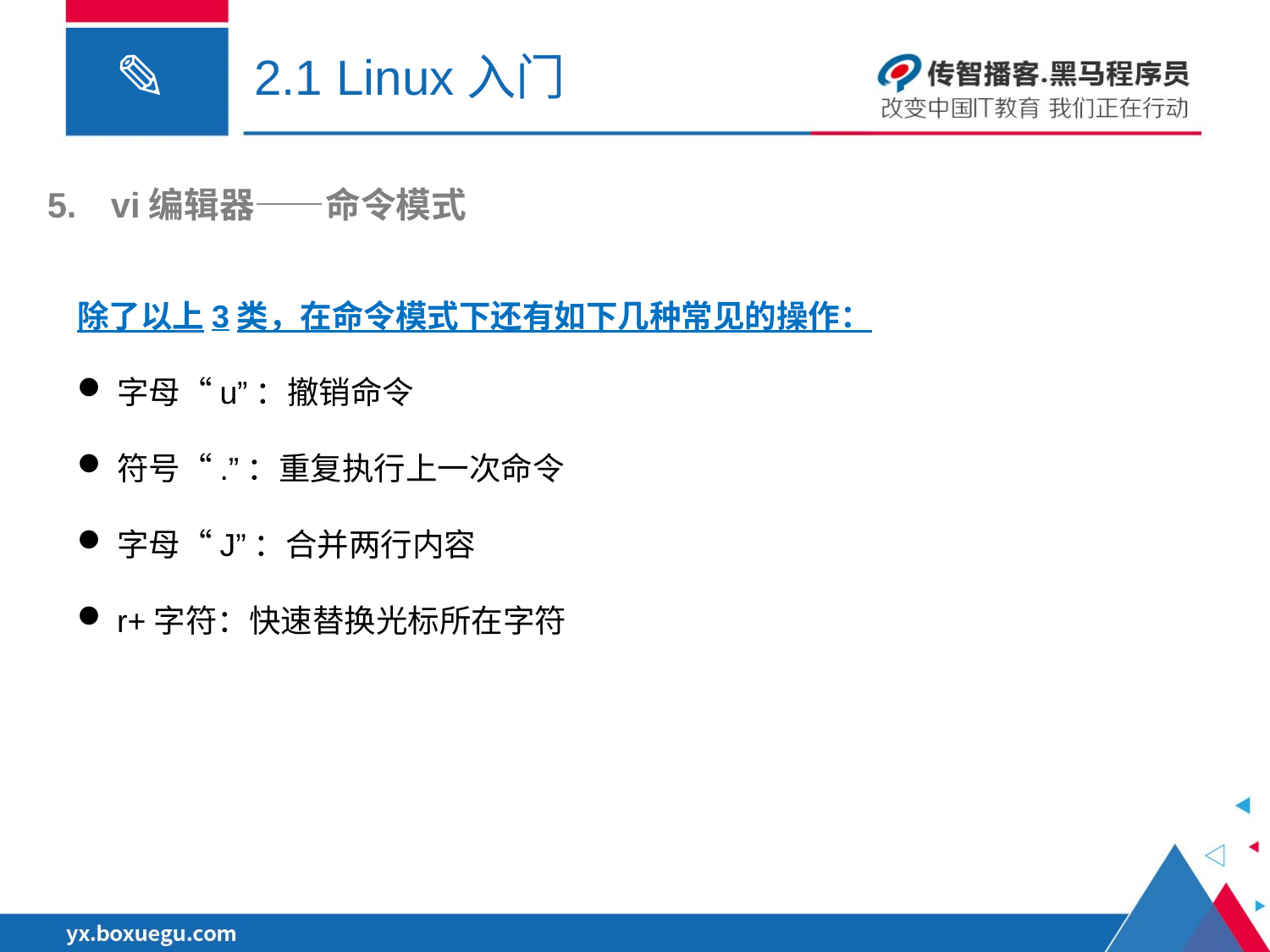

# 2.1 Linux入门
vi编辑器——命令模式
除了以上3类，在命令模式下还有如下几种常见的操作：
字母“u”：撤销命令
符号“.”：重复执行上一次命令
字母“J”：合并两行内容
r+字符：快速替换光标所在字符